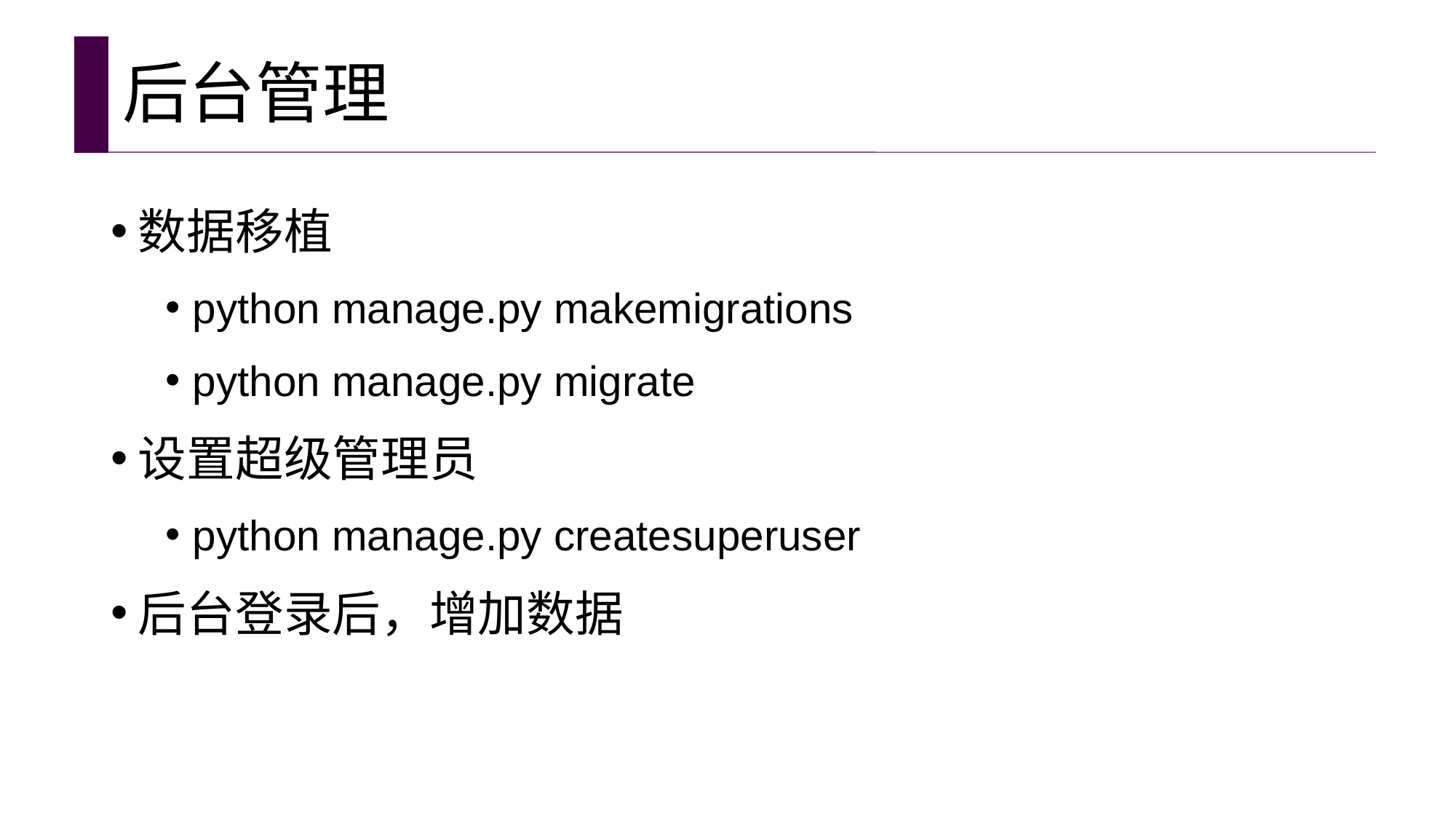

# 后台管理
数据移植
python manage.py makemigrations
python manage.py migrate
设置超级管理员
python manage.py createsuperuser
后台登录后，增加数据